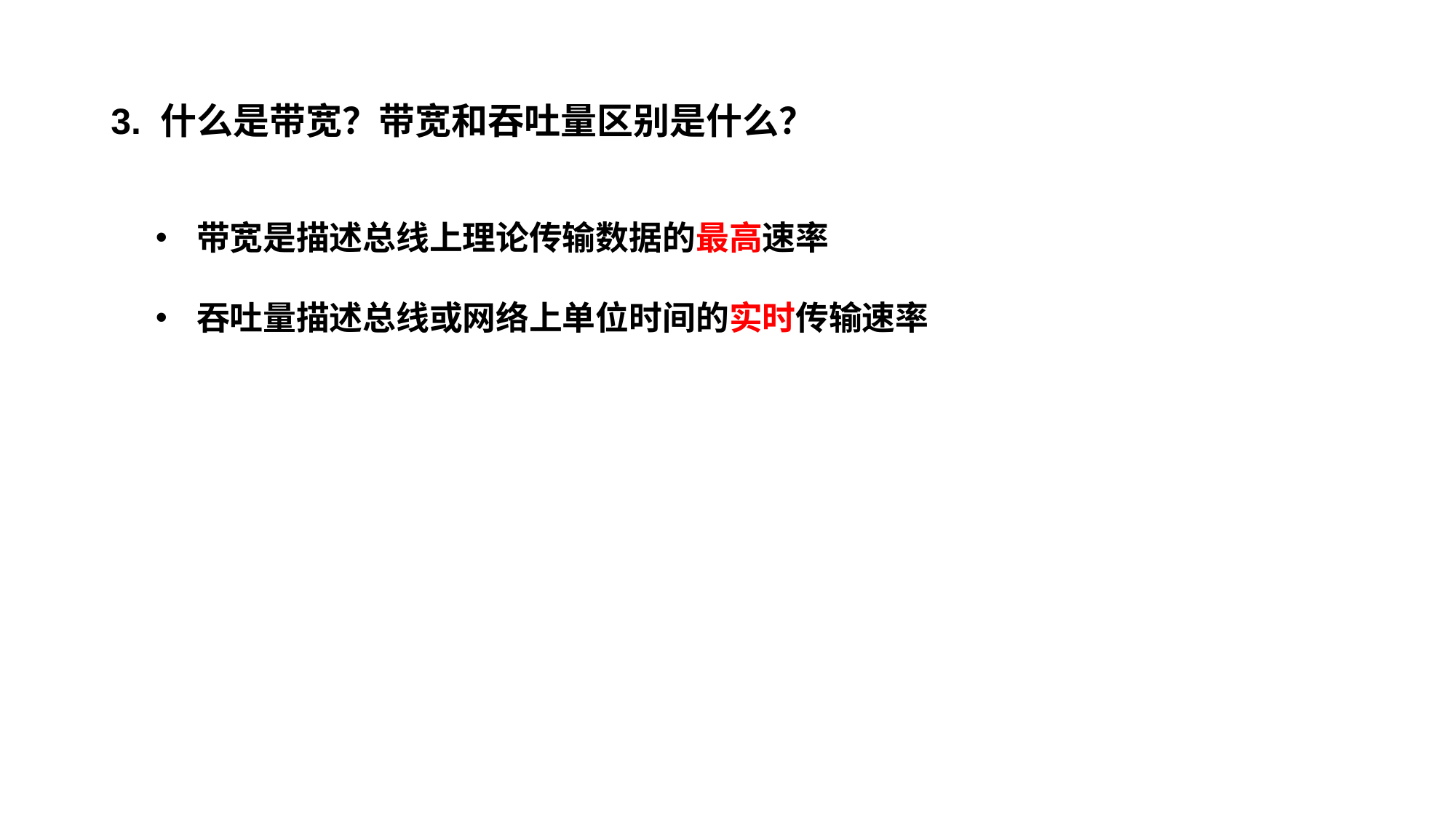

# 3. 什么是带宽？带宽和吞吐量区别是什么？
带宽是描述总线上理论传输数据的最高速率

吞吐量描述总线或网络上单位时间的实时传输速率